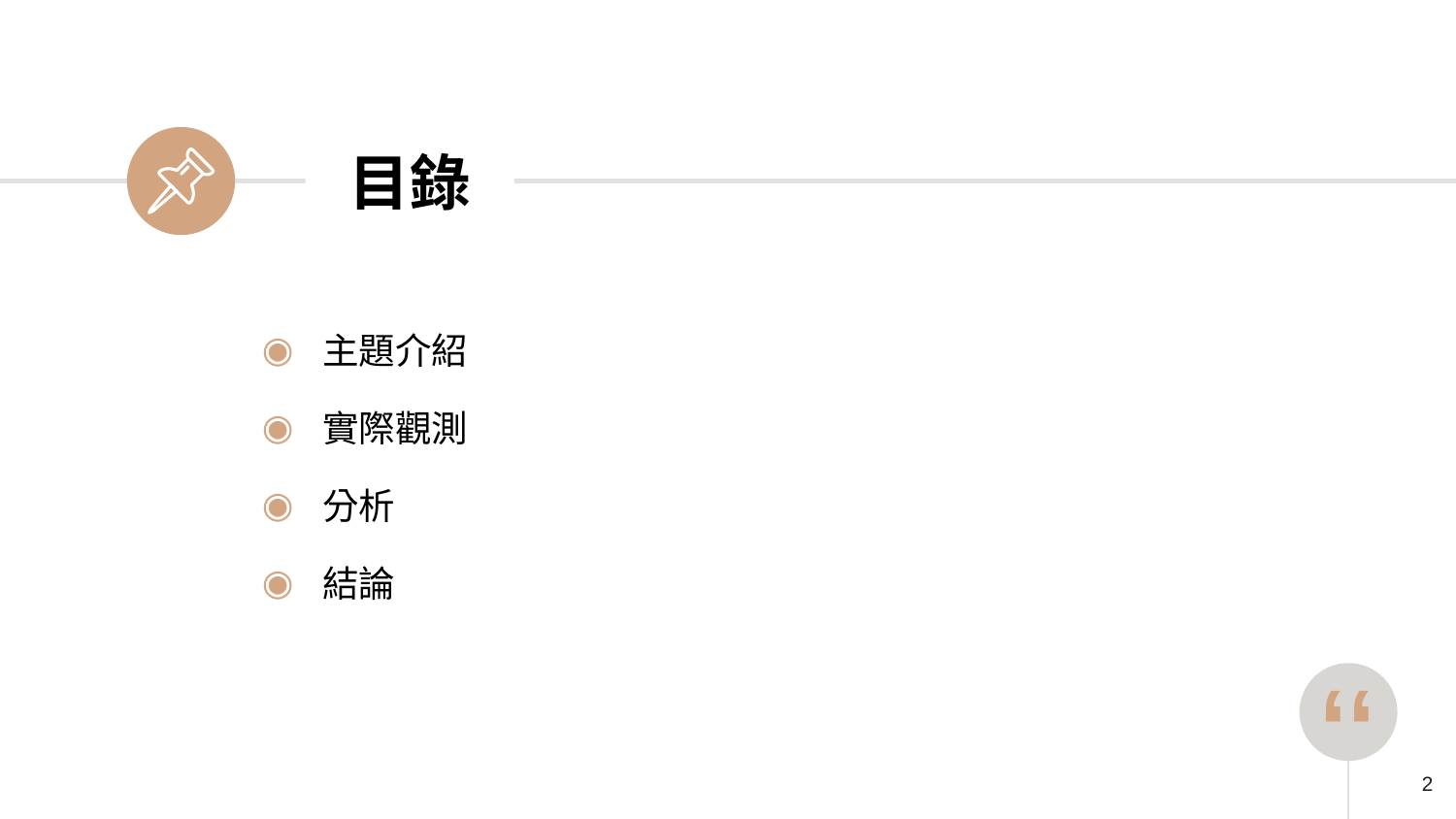

# 目錄
主題介紹
實際觀測
分析
結論

,,
2